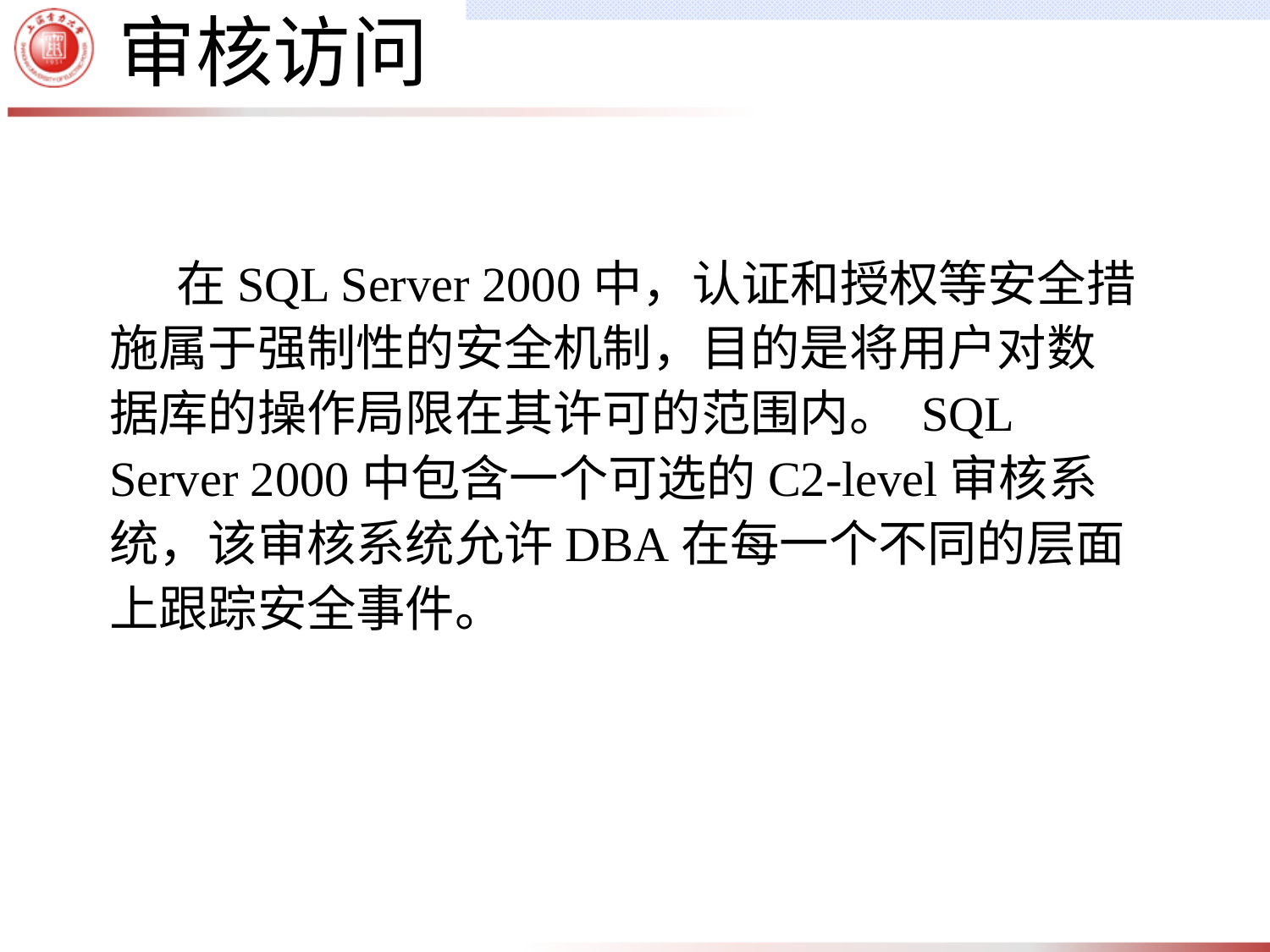

审核访问
     在SQL Server 2000中，认证和授权等安全措施属于强制性的安全机制，目的是将用户对数据库的操作局限在其许可的范围内。 SQL Server 2000中包含一个可选的C2-level审核系统，该审核系统允许DBA在每一个不同的层面上跟踪安全事件。